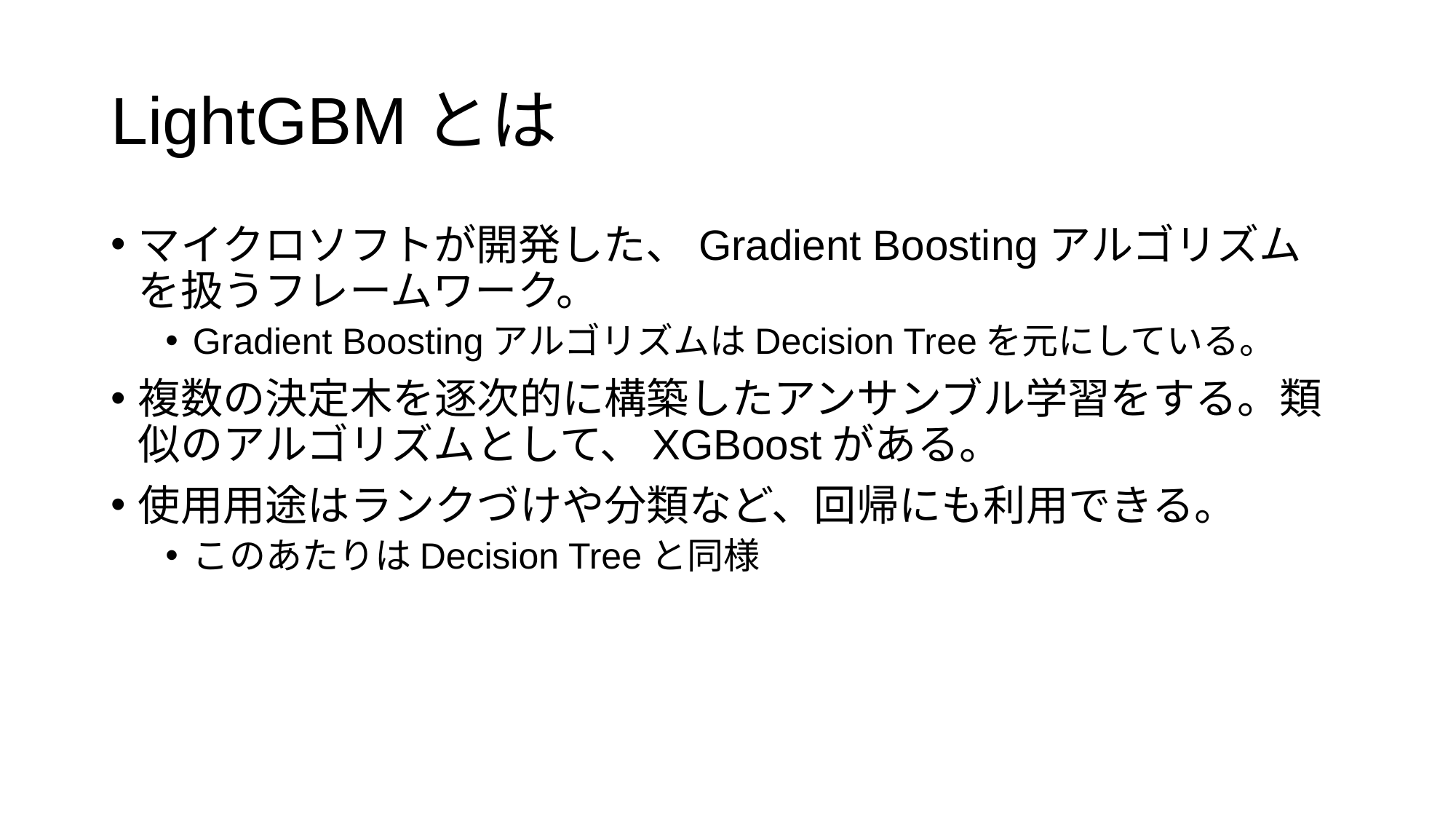

# LightGBMとは
マイクロソフトが開発した、Gradient Boostingアルゴリズムを扱うフレームワーク。
Gradient BoostingアルゴリズムはDecision Treeを元にしている。
複数の決定木を逐次的に構築したアンサンブル学習をする。類似のアルゴリズムとして、XGBoostがある。
使用用途はランクづけや分類など、回帰にも利用できる。
このあたりはDecision Treeと同様